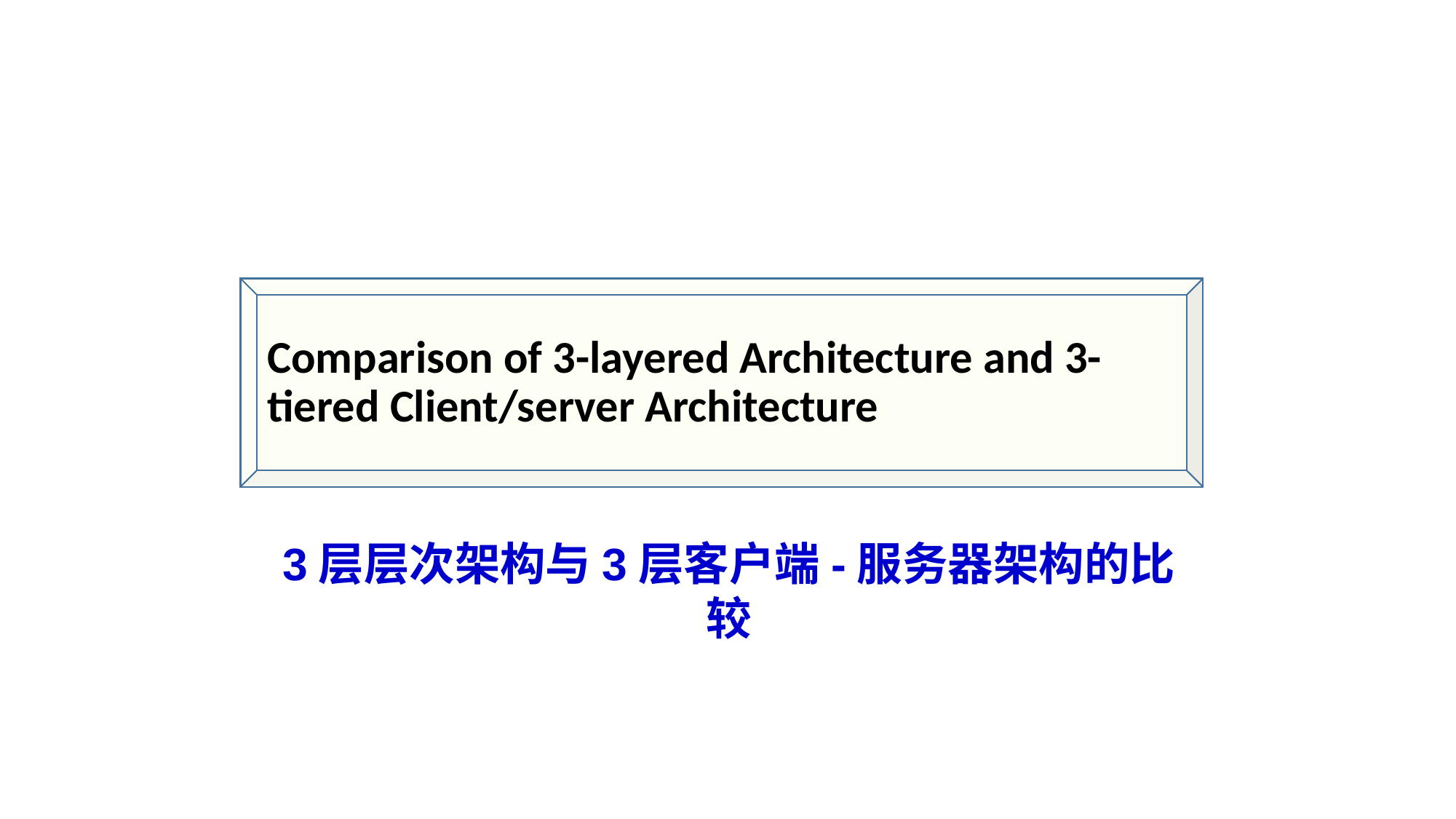

#
Comparison of 3-layered Architecture and 3-tiered Client/server Architecture
3层层次架构与3层客户端-服务器架构的比较